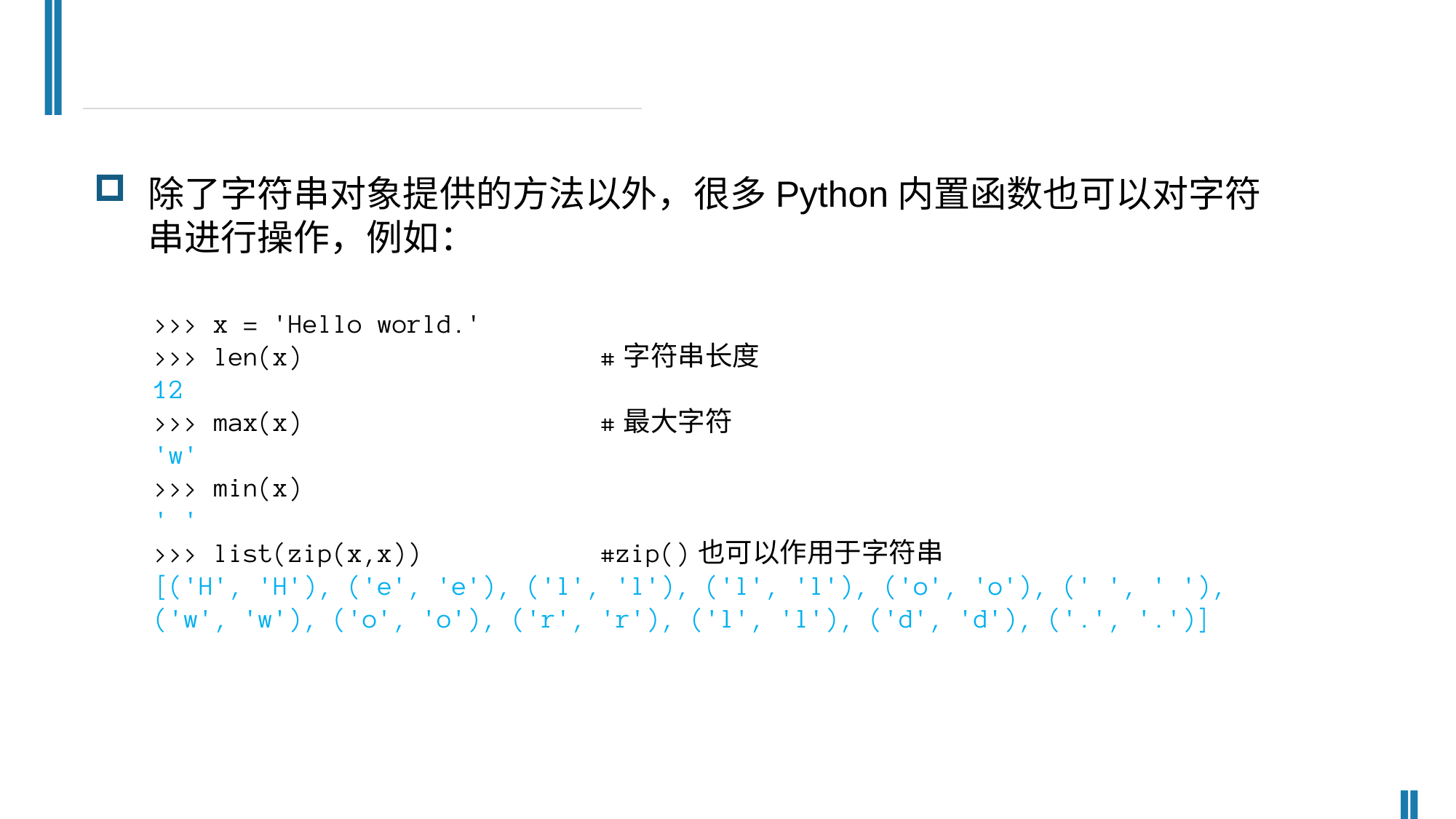

除了字符串对象提供的方法以外，很多Python内置函数也可以对字符串进行操作，例如：

>>> x = 'Hello world.'
>>> len(x)                    #字符串长度
12
>>> max(x)                    #最大字符
'w'
>>> min(x)
' '
>>> list(zip(x,x))            #zip()也可以作用于字符串
[('H', 'H'), ('e', 'e'), ('l', 'l'), ('l', 'l'), ('o', 'o'), (' ', ' '), ('w', 'w'), ('o', 'o'), ('r', 'r'), ('l', 'l'), ('d', 'd'), ('.', '.')]